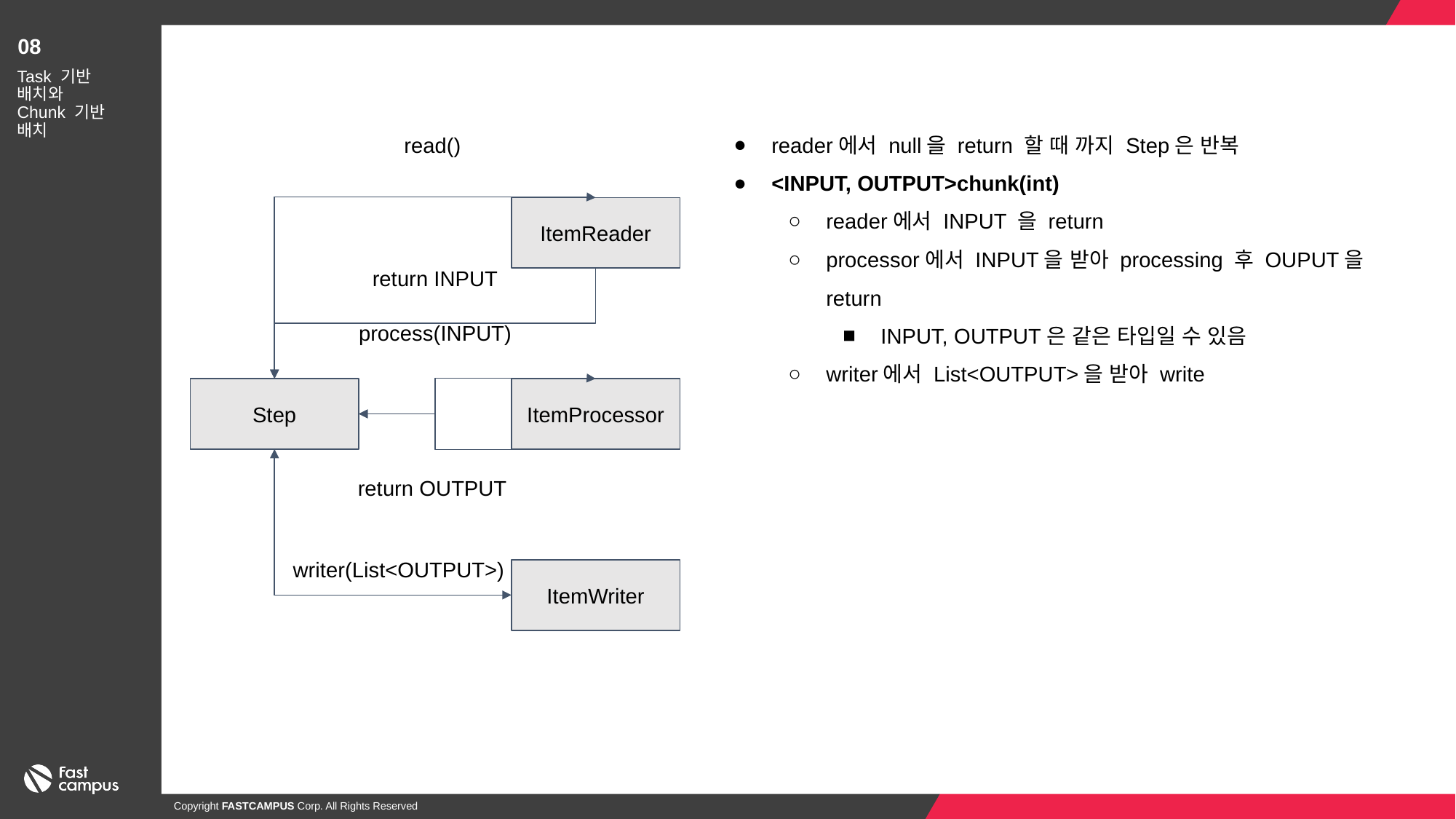

08
Task 기반 배치와
Chunk 기반 배치
reader에서 null을 return 할 때 까지 Step은 반복
<INPUT, OUTPUT>chunk(int)
reader에서 INPUT 을 return
processor에서 INPUT을 받아 processing 후 OUPUT을 return
INPUT, OUTPUT은 같은 타입일 수 있음
writer에서 List<OUTPUT>을 받아 write

read()
ItemReader
return INPUT
process(INPUT)
ItemProcessor
Step
return OUTPUT
writer(List<OUTPUT>)
ItemWriter